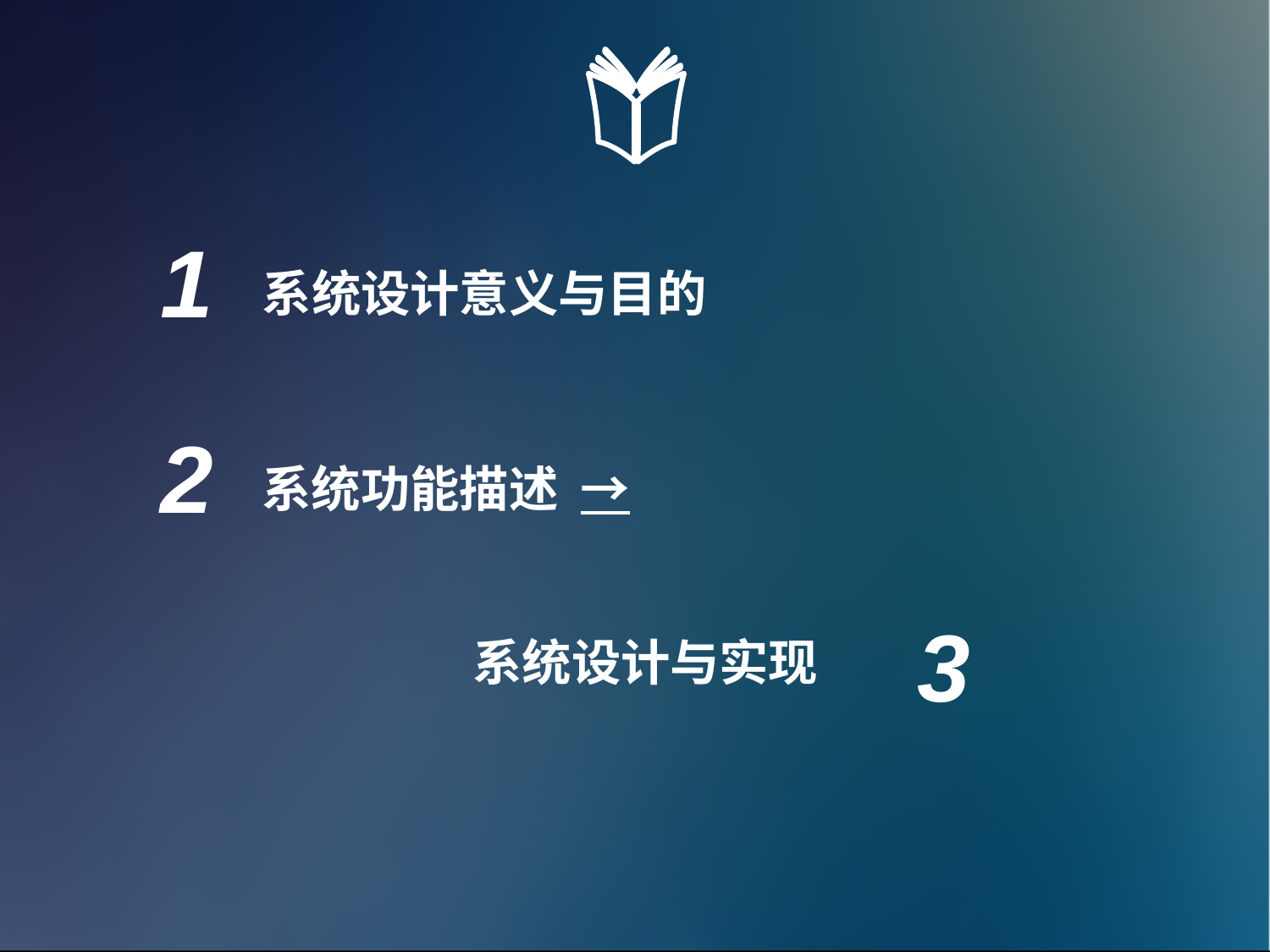

1
系统设计意义与目的
2
系统功能描述  →
3
系统设计与实现